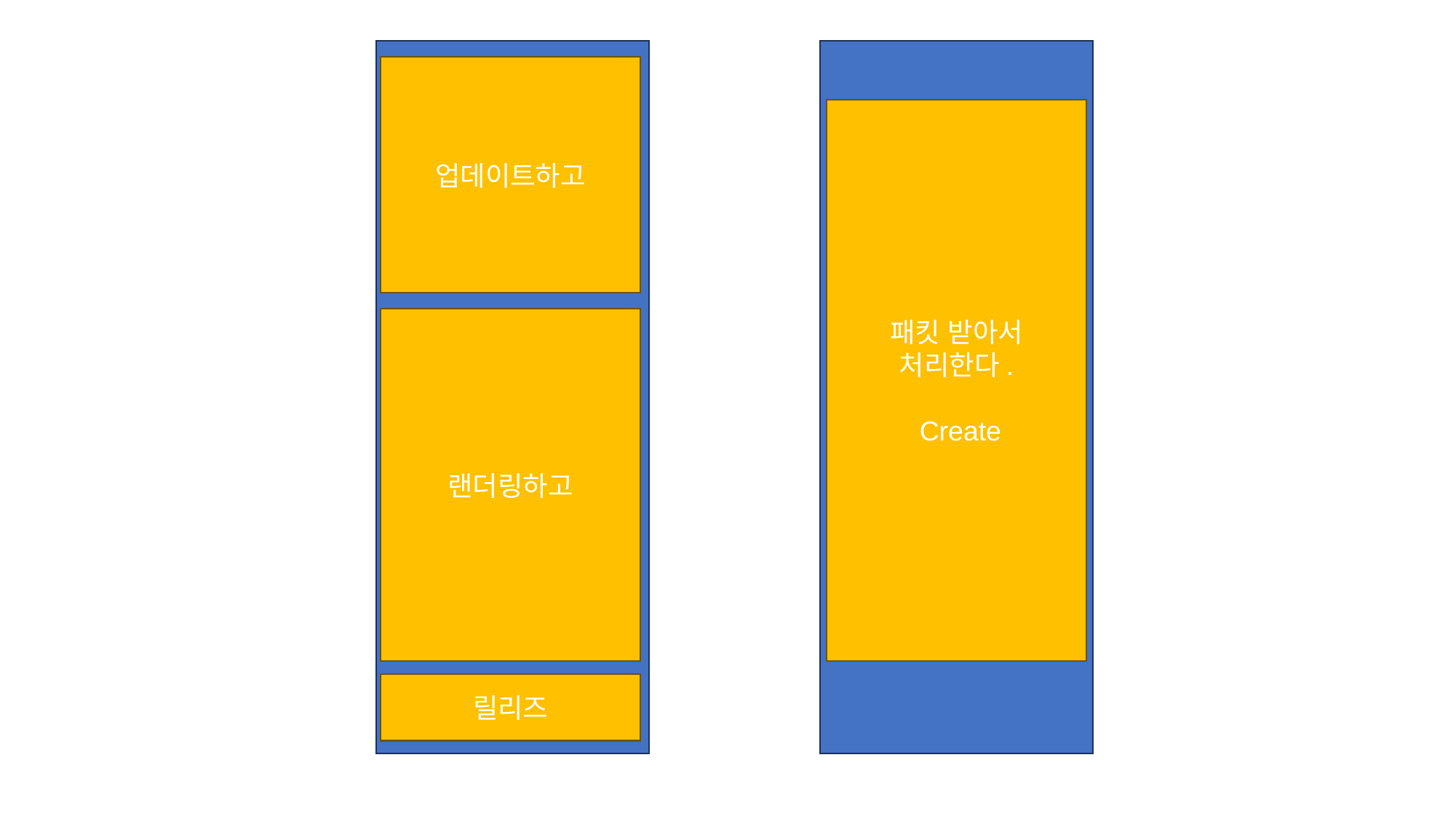

메인쓰레드

리시브 쓰레드
업데이트하고
패킷 받아서 처리한다.

 Create
랜더링하고
릴리즈